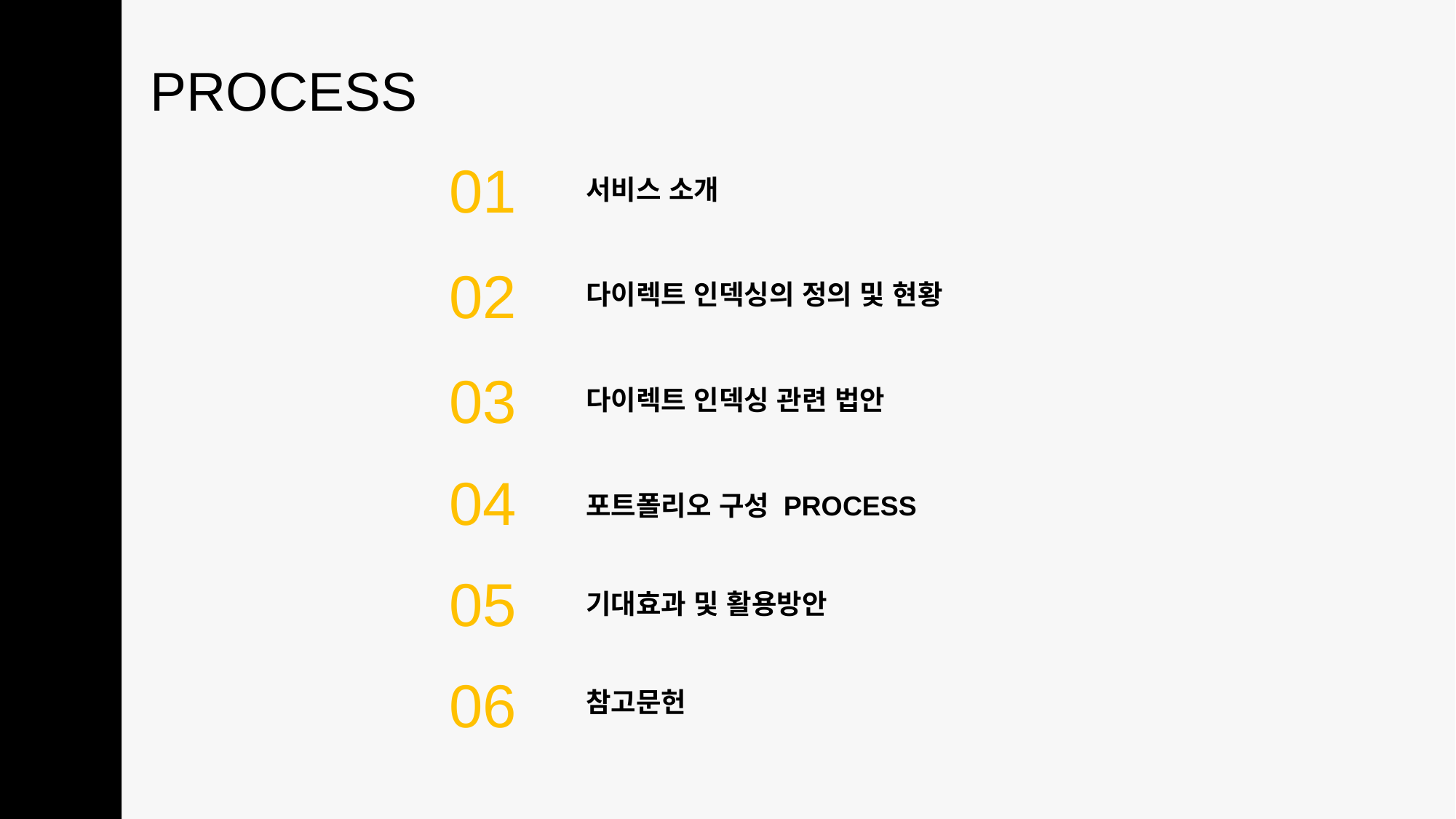

PROCESS
01
서비스 소개
02
다이렉트 인덱싱의 정의 및 현황
03
다이렉트 인덱싱 관련 법안
04
포트폴리오 구성 PROCESS
05
기대효과 및 활용방안
06
참고문헌